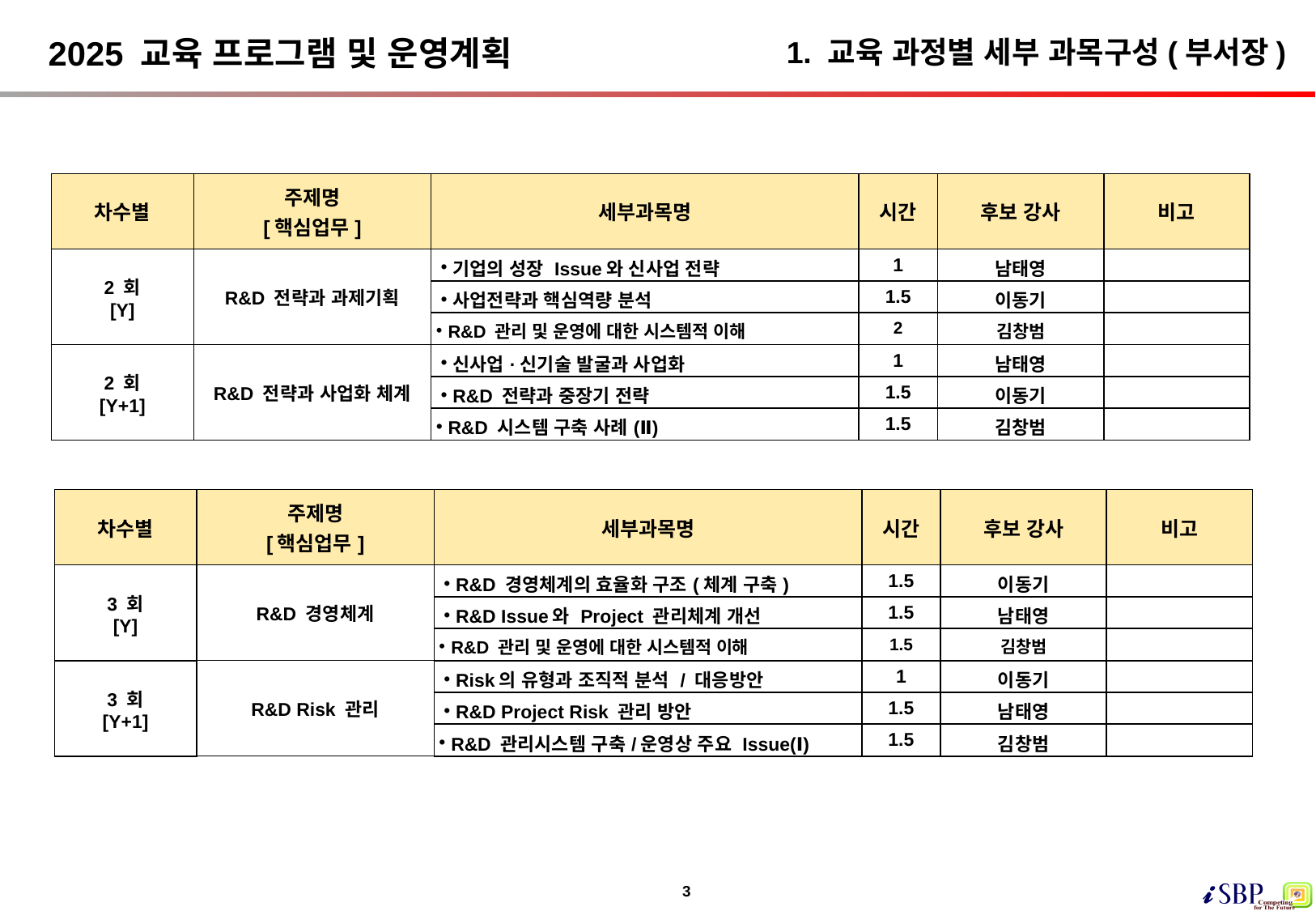

2025 교육 프로그램 및 운영계획
# 1. 교육 과정별 세부 과목구성(부서장)
| 차수별 | 주제명 [핵심업무] | 세부과목명 | 시간 | 후보 강사 | 비고 |
| --- | --- | --- | --- | --- | --- |
| 2 회 [Y] | R&D 전략과 과제기획 | 기업의 성장 Issue와 신사업 전략 | 1 | 남태영 |  |
|  |  | 사업전략과 핵심역량 분석 | 1.5 | 이동기 |  |
|  |  | R&D 관리 및 운영에 대한 시스템적 이해 | 2 | 김창범 |  |
| 2 회 [Y+1] | R&D 전략과 사업화 체계 | 신사업·신기술 발굴과 사업화 | 1 | 남태영 |  |
|  |  | R&D 전략과 중장기 전략 | 1.5 | 이동기 |  |
|  |  | R&D 시스템 구축 사례(Ⅱ) | 1.5 | 김창범 |  |
| 차수별 | 주제명 [핵심업무] | 세부과목명 | 시간 | 후보 강사 | 비고 |
| --- | --- | --- | --- | --- | --- |
| 3 회 [Y] | R&D 경영체계 | R&D 경영체계의 효율화 구조(체계 구축) | 1.5 | 이동기 |  |
|  |  | R&D Issue와 Project 관리체계 개선 | 1.5 | 남태영 |  |
|  |  | R&D 관리 및 운영에 대한 시스템적 이해 | 1.5 | 김창범 |  |
| 3 회 [Y+1] | R&D Risk 관리 | Risk의 유형과 조직적 분석 / 대응방안 | 1 | 이동기 |  |
|  |  | R&D Project Risk 관리 방안 | 1.5 | 남태영 |  |
|  |  | R&D 관리시스템 구축/운영상 주요 Issue(Ⅰ) | 1.5 | 김창범 |  |
3